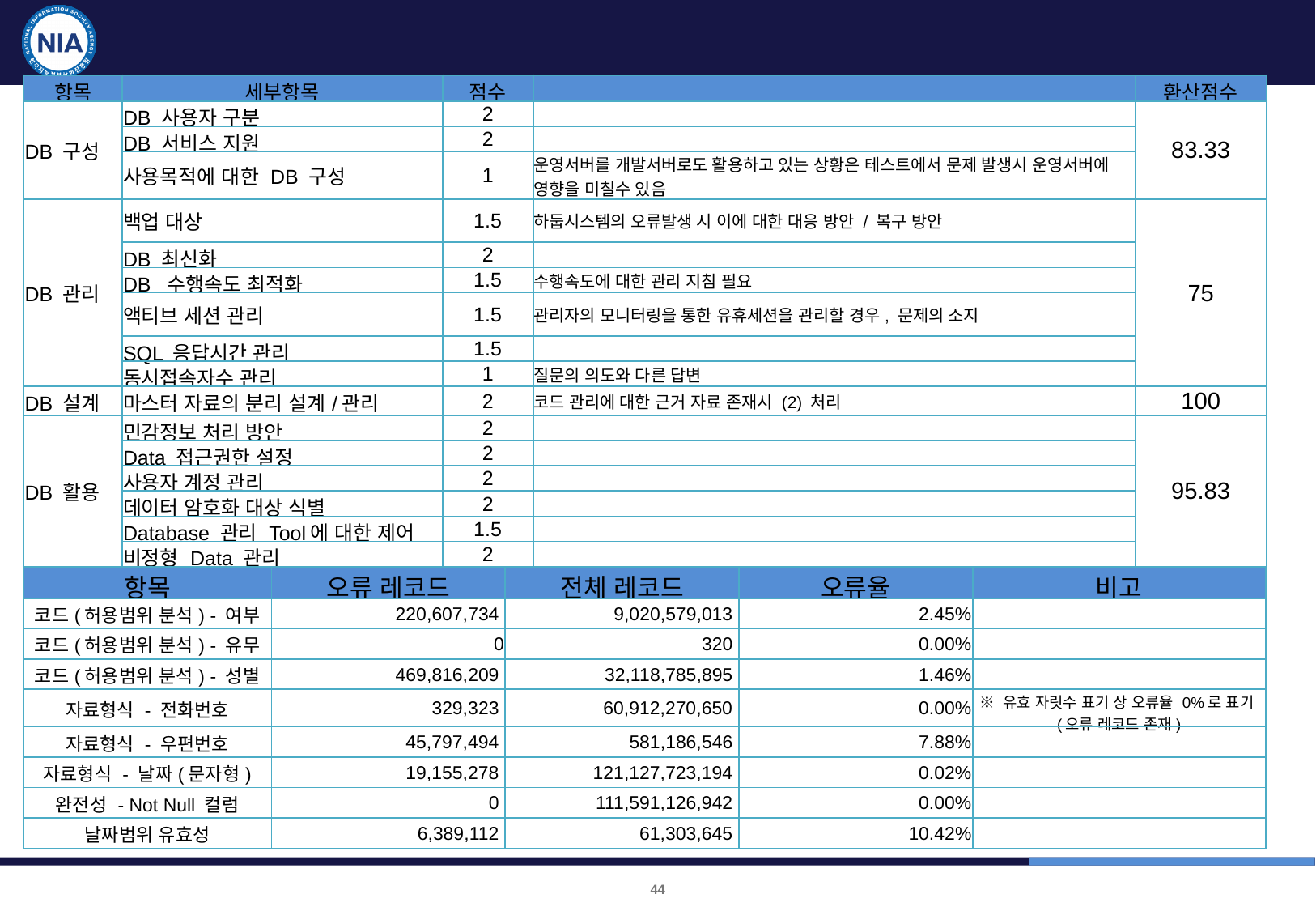

품질진단 결과 : 통신 플랫폼
| 항목 | 세부항목 | 점수 |  | 환산점수 |
| --- | --- | --- | --- | --- |
| DB 구성 | DB 사용자 구분 | 2 |  | 83.33 |
|  | DB 서비스 지원 | 2 |  |  |
|  | 사용목적에 대한 DB 구성 | 1 | 운영서버를 개발서버로도 활용하고 있는 상황은 테스트에서 문제 발생시 운영서버에 영향을 미칠수 있음 |  |
| DB 관리 | 백업 대상 | 1.5 | 하둡시스템의 오류발생 시 이에 대한 대응 방안 / 복구 방안 | 75 |
|  | DB 최신화 | 2 |  |  |
|  | DB 수행속도 최적화 | 1.5 | 수행속도에 대한 관리 지침 필요 |  |
|  | 액티브 세션 관리 | 1.5 | 관리자의 모니터링을 통한 유휴세션을 관리할 경우, 문제의 소지 |  |
|  | SQL 응답시간 관리 | 1.5 |  |  |
|  | 동시접속자수 관리 | 1 | 질문의 의도와 다른 답변 |  |
| DB 설계 | 마스터 자료의 분리 설계/관리 | 2 | 코드 관리에 대한 근거 자료 존재시 (2) 처리 | 100 |
| DB 활용 | 민감정보 처리 방안 | 2 |  | 95.83 |
|  | Data 접근권한 설정 | 2 |  |  |
|  | 사용자 계정 관리 | 2 |  |  |
|  | 데이터 암호화 대상 식별 | 2 |  |  |
|  | Database 관리 Tool에 대한 제어 | 1.5 |  |  |
|  | 비정형 Data 관리 | 2 |  |  |
| 항목 | 오류 레코드 | 전체 레코드 | 오류율 | 비고 |
| --- | --- | --- | --- | --- |
| 코드(허용범위 분석) - 여부 | 220,607,734 | 9,020,579,013 | 2.45% |  |
| 코드(허용범위 분석) - 유무 | 0 | 320 | 0.00% |  |
| 코드(허용범위 분석) - 성별 | 469,816,209 | 32,118,785,895 | 1.46% |  |
| 자료형식 - 전화번호 | 329,323 | 60,912,270,650 | 0.00% | ※ 유효 자릿수 표기 상 오류율 0%로 표기(오류 레코드 존재) |
| 자료형식 - 우편번호 | 45,797,494 | 581,186,546 | 7.88% |  |
| 자료형식 - 날짜(문자형) | 19,155,278 | 121,127,723,194 | 0.02% |  |
| 완전성 - Not Null 컬럼 | 0 | 111,591,126,942 | 0.00% |  |
| 날짜범위 유효성 | 6,389,112 | 61,303,645 | 10.42% |  |